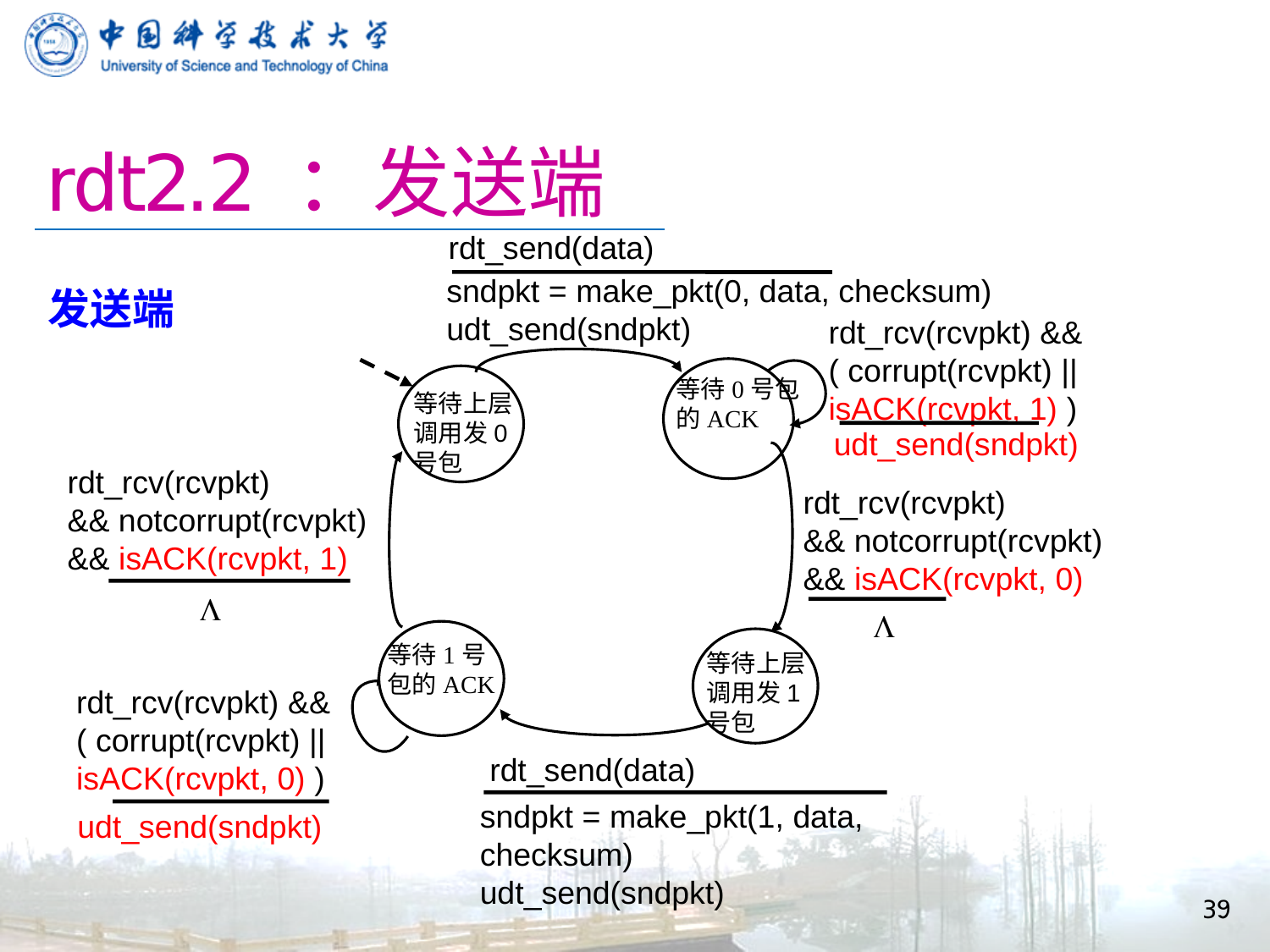

# rdt2.2 ：发送端
rdt_send(data)
sndpkt = make_pkt(0, data, checksum)
udt_send(sndpkt)

发送端
rdt_rcv(rcvpkt) &&
( corrupt(rcvpkt) ||
isACK(rcvpkt, 1) )

等待0号包的ACK

等待上层调用发0号包
udt_send(sndpkt)

rdt_rcv(rcvpkt)
&& notcorrupt(rcvpkt)
&& isACK(rcvpkt, 1)
rdt_rcv(rcvpkt)
&& notcorrupt(rcvpkt)
&& isACK(rcvpkt, 0)

Λ

Λ

等待1号包的ACK

等待上层调用发1号包
rdt_rcv(rcvpkt) &&
( corrupt(rcvpkt) ||
isACK(rcvpkt, 0) )

rdt_send(data)
sndpkt = make_pkt(1, data, checksum)
udt_send(sndpkt)

udt_send(sndpkt)

39